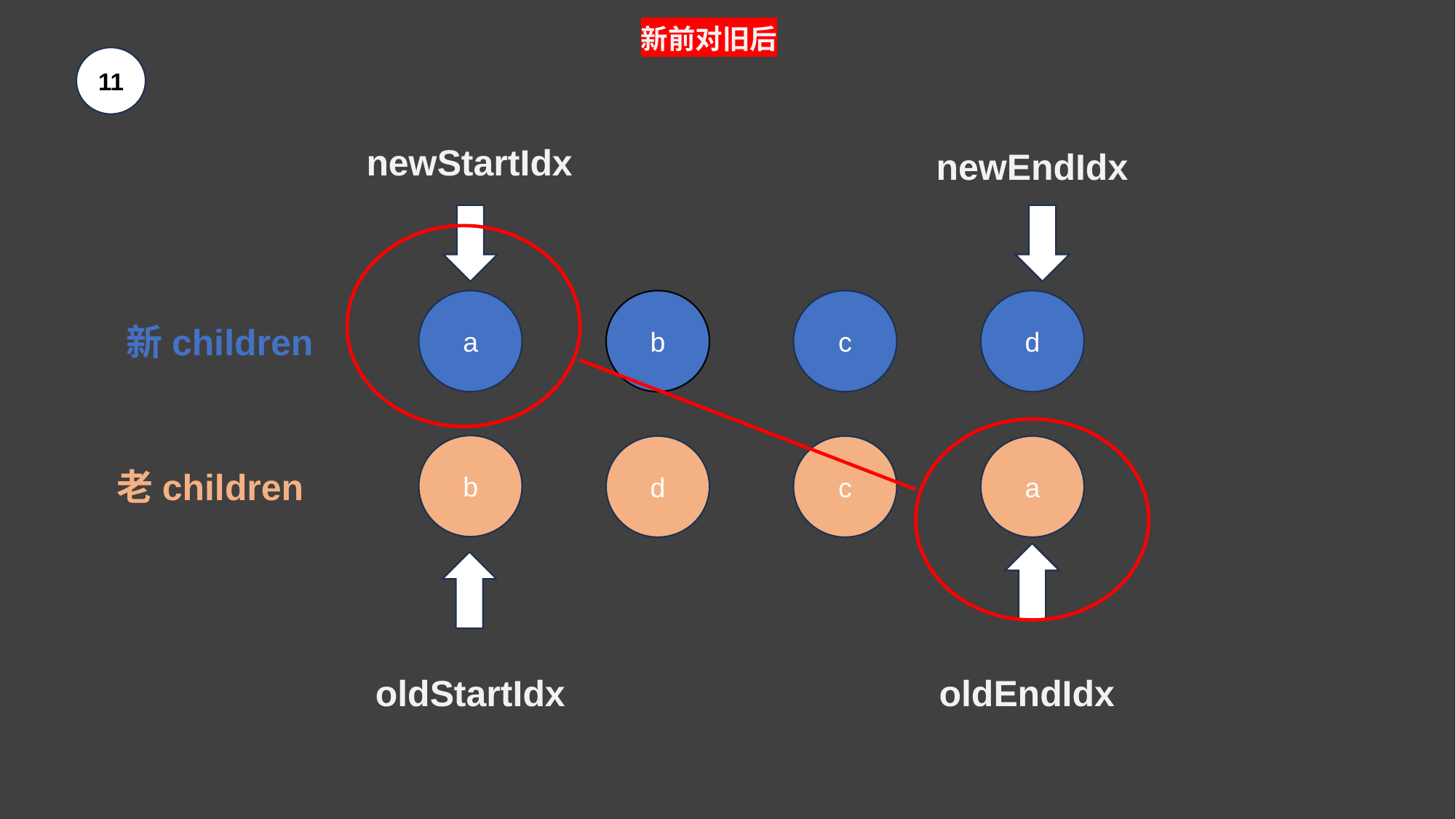

新前对旧后
11
newStartIdx
newEndIdx

a
b
c
d
新children

b
d
c
a
老children

oldEndIdx
oldStartIdx